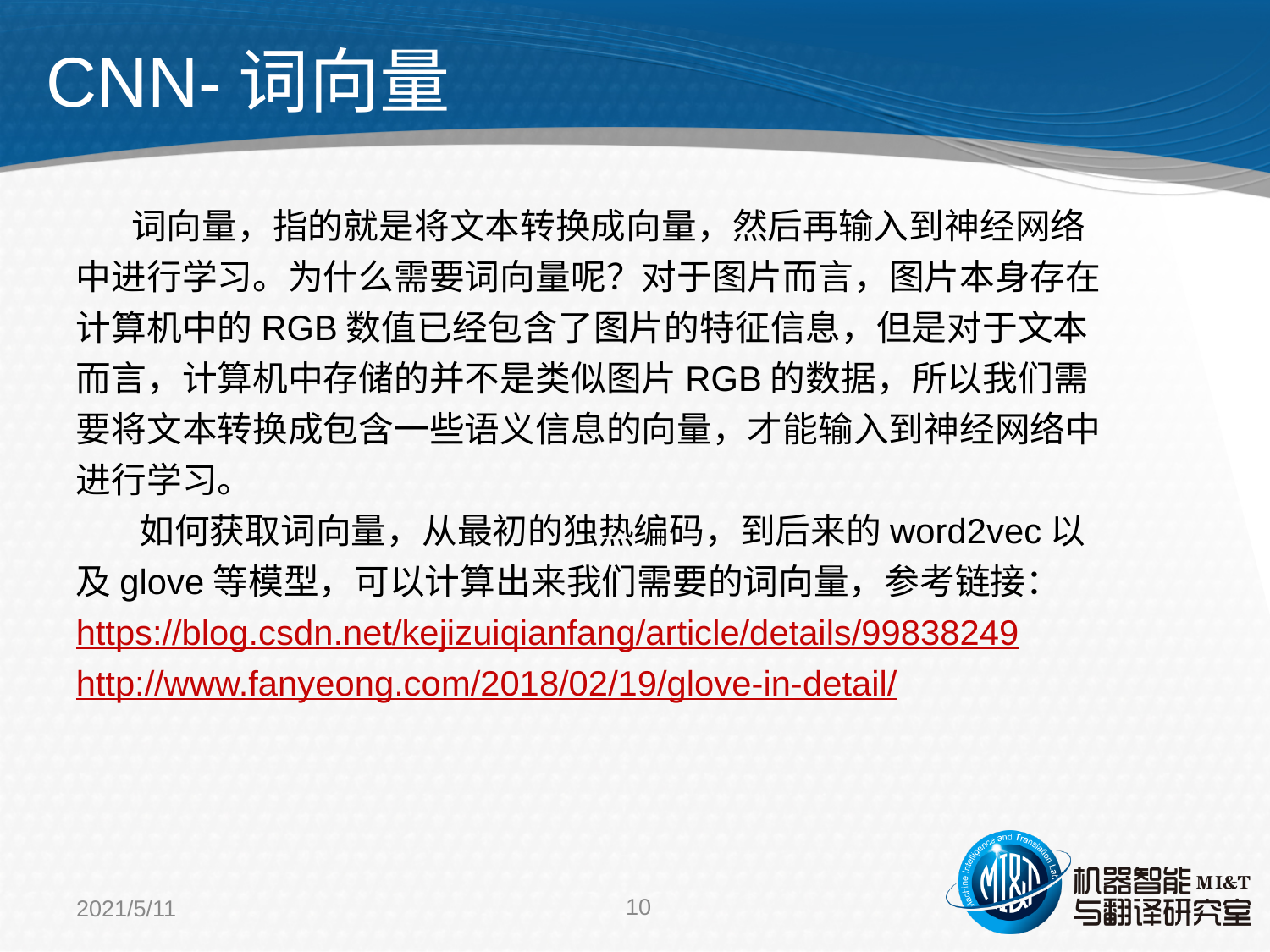

CNN-词向量
      词向量，指的就是将文本转换成向量，然后再输入到神经网络中进行学习。为什么需要词向量呢？对于图片而言，图片本身存在计算机中的RGB数值已经包含了图片的特征信息，但是对于文本而言，计算机中存储的并不是类似图片RGB的数据，所以我们需要将文本转换成包含一些语义信息的向量，才能输入到神经网络中进行学习。
       如何获取词向量，从最初的独热编码，到后来的word2vec以及glove等模型，可以计算出来我们需要的词向量，参考链接：
https://blog.csdn.net/kejizuiqianfang/article/details/99838249
http://www.fanyeong.com/2018/02/19/glove-in-detail/

10
2021/5/11